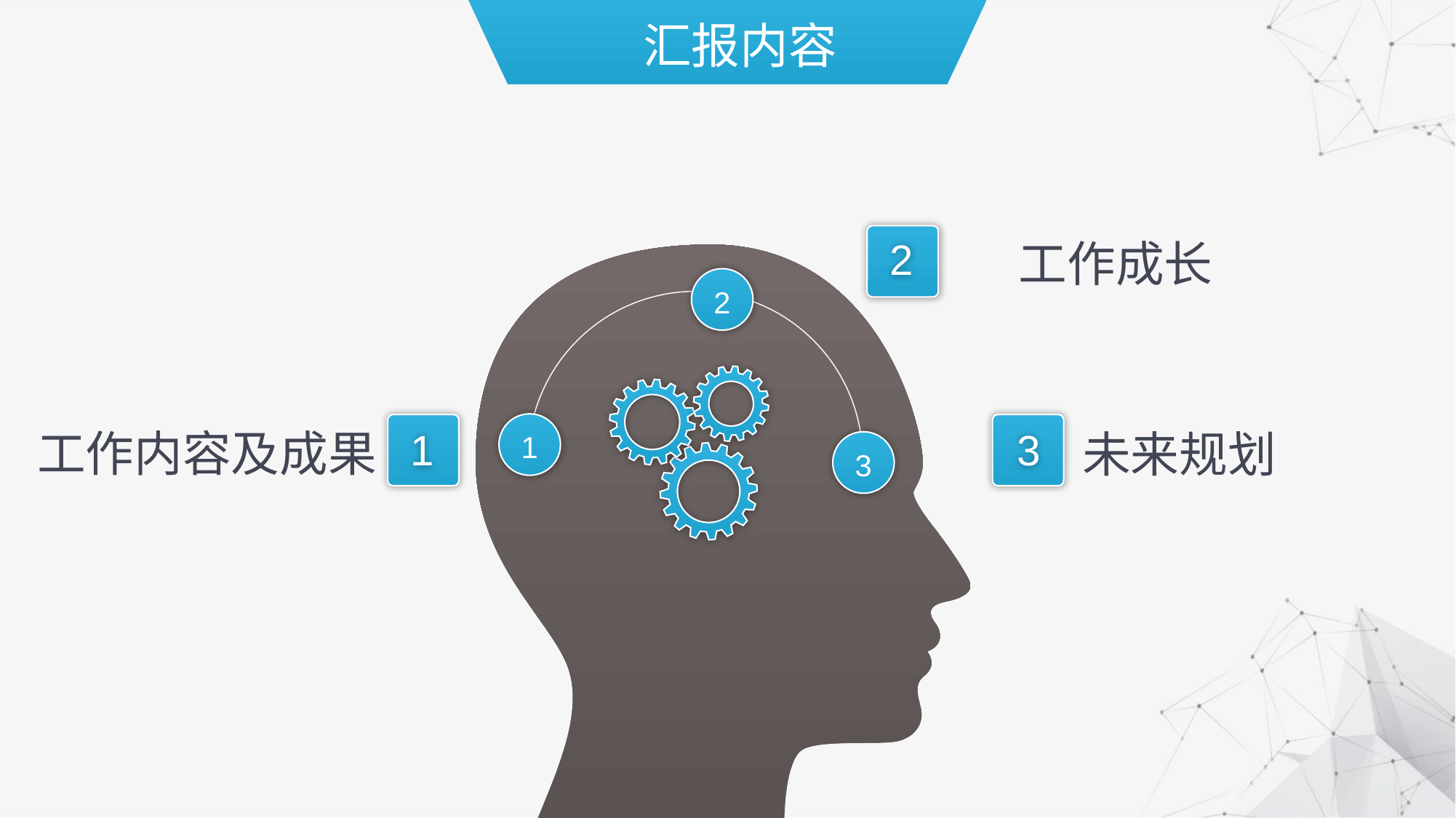

汇报内容

2
工作成长

2

1

1

3
工作内容及成果
未来规划
3